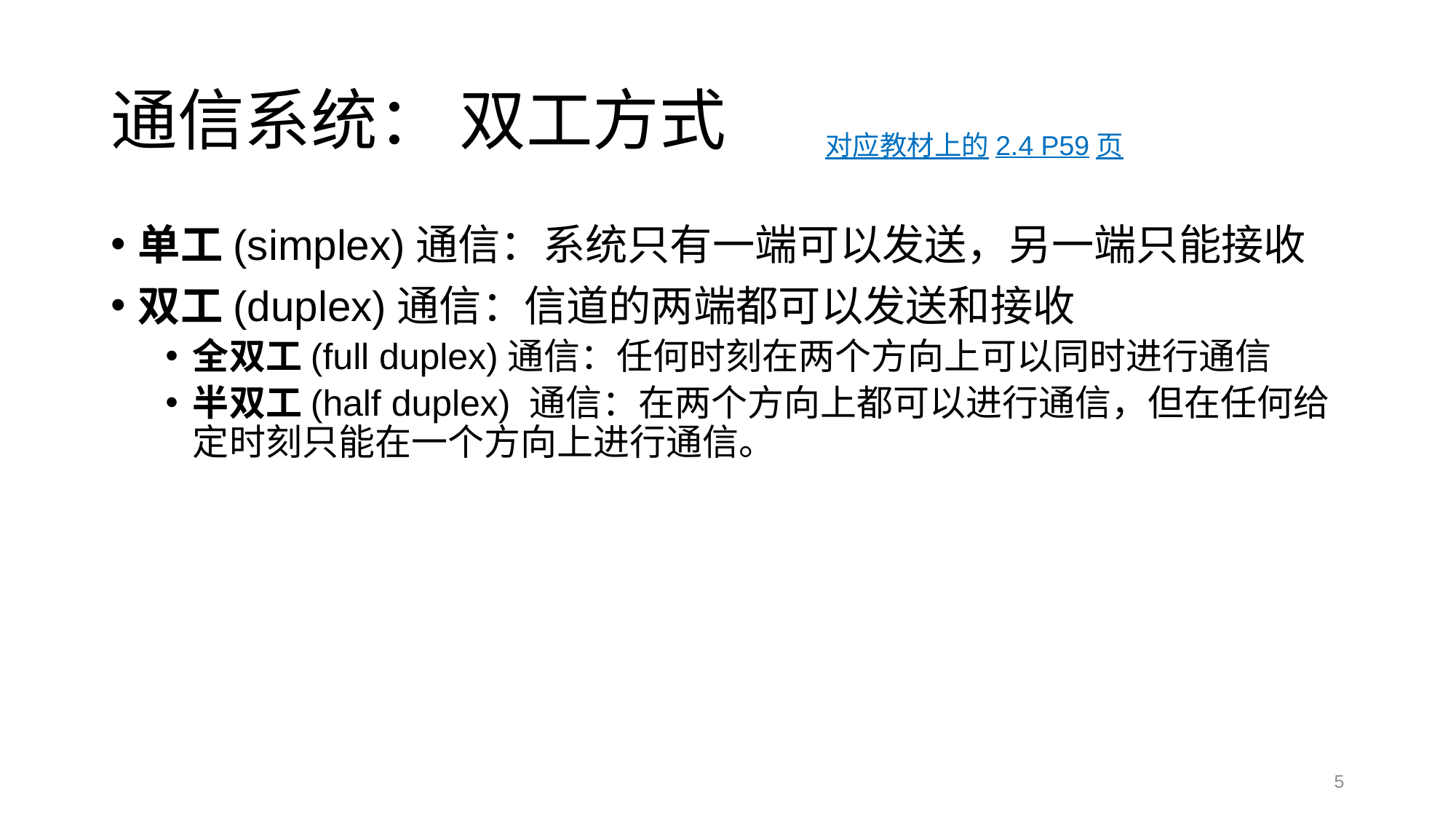

# 通信系统： 双工方式
对应教材上的2.4 P59页
单工(simplex)通信：系统只有一端可以发送，另一端只能接收
双工(duplex)通信：信道的两端都可以发送和接收
全双工(full duplex)通信：任何时刻在两个方向上可以同时进行通信
半双工(half duplex) 通信：在两个方向上都可以进行通信，但在任何给定时刻只能在一个方向上进行通信。

5